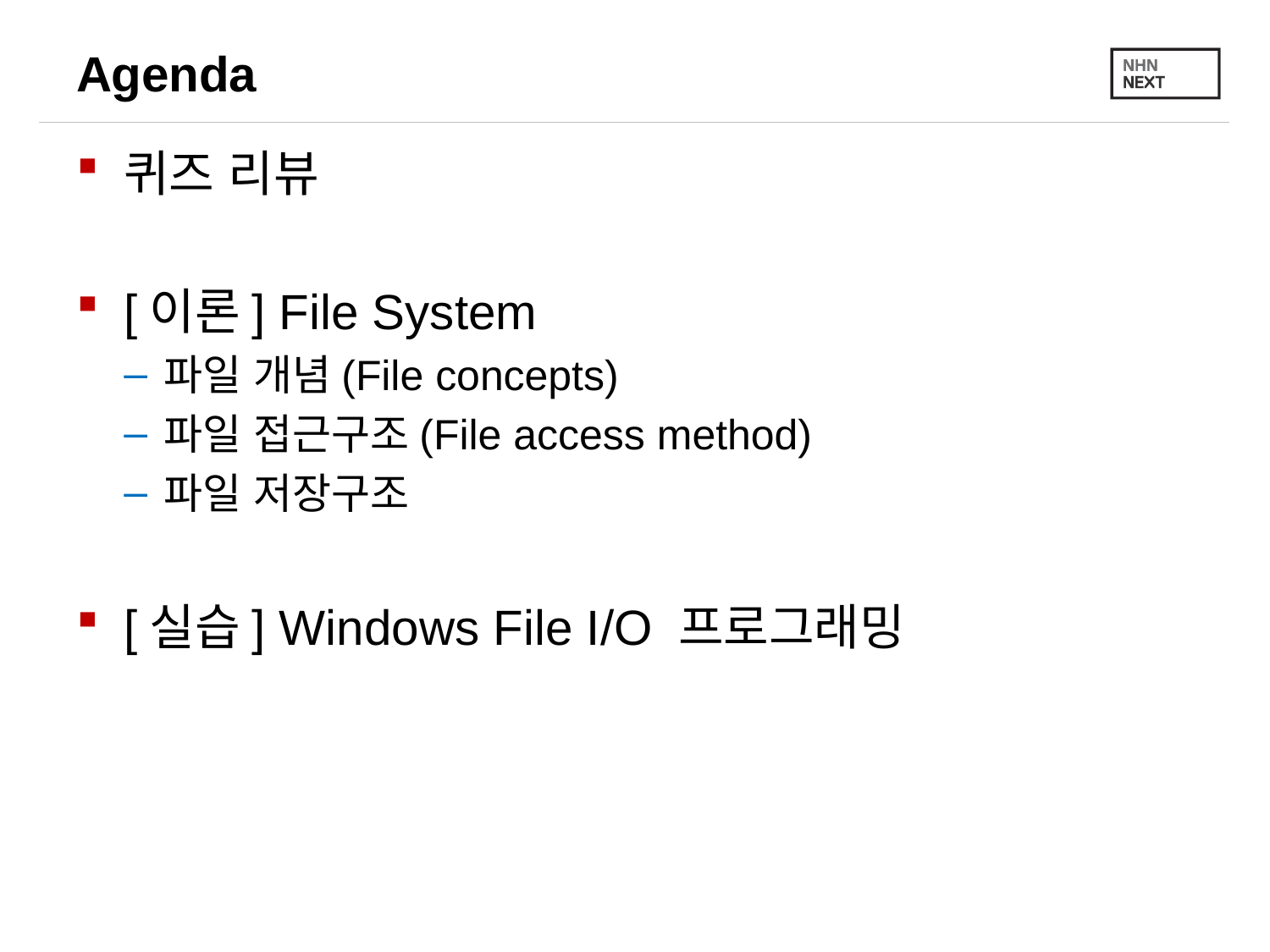

# Agenda
퀴즈 리뷰

[이론] File System
파일 개념(File concepts)
파일 접근구조(File access method)
파일 저장구조

[실습] Windows File I/O 프로그래밍